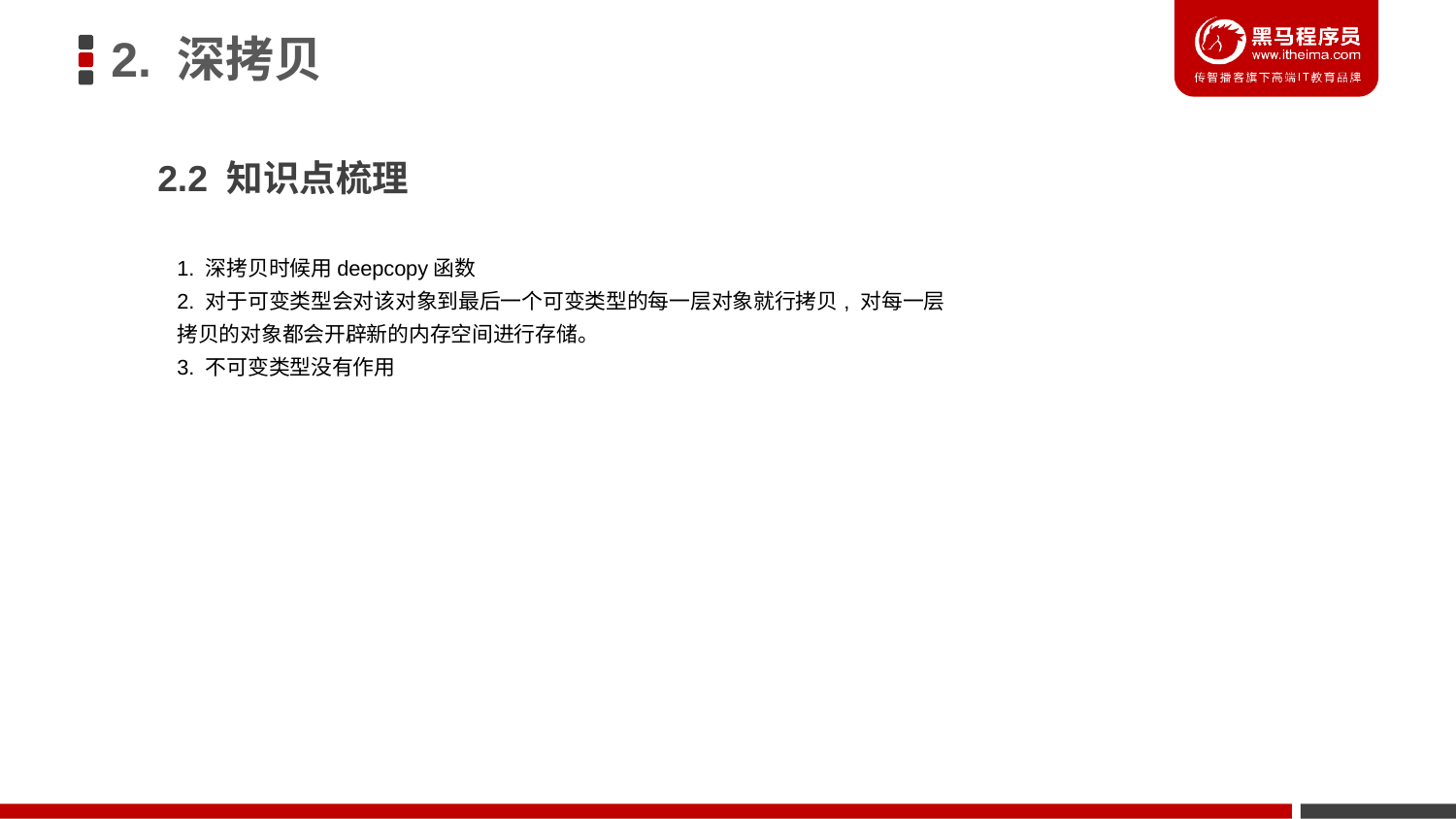

2. 深拷贝
2.2 知识点梳理
1. 深拷贝时候用deepcopy函数
2. 对于可变类型会对该对象到最后一个可变类型的每一层对象就行拷贝, 对每一层拷贝的对象都会开辟新的内存空间进行存储。
3. 不可变类型没有作用